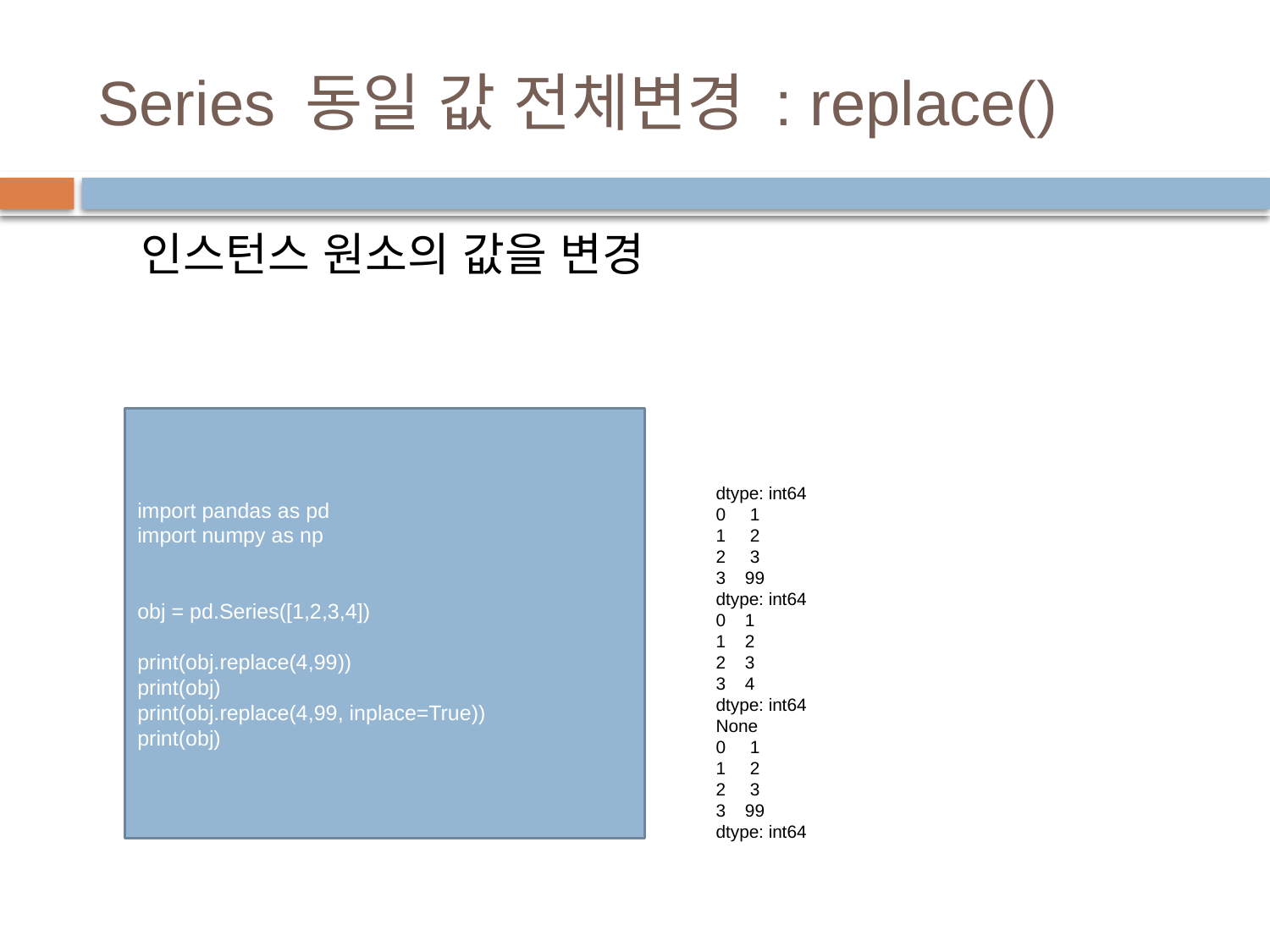

# Series 동일 값 전체변경 : replace()
인스턴스 원소의 값을 변경
import pandas as pd
import numpy as np

obj = pd.Series([1,2,3,4])

print(obj.replace(4,99))
print(obj)
print(obj.replace(4,99, inplace=True))
print(obj)
dtype: int64
0     1
1     2
2     3
3    99
dtype: int64
0    1
1    2
2    3
3    4
dtype: int64
None
0     1
1     2
2     3
3    99
dtype: int64